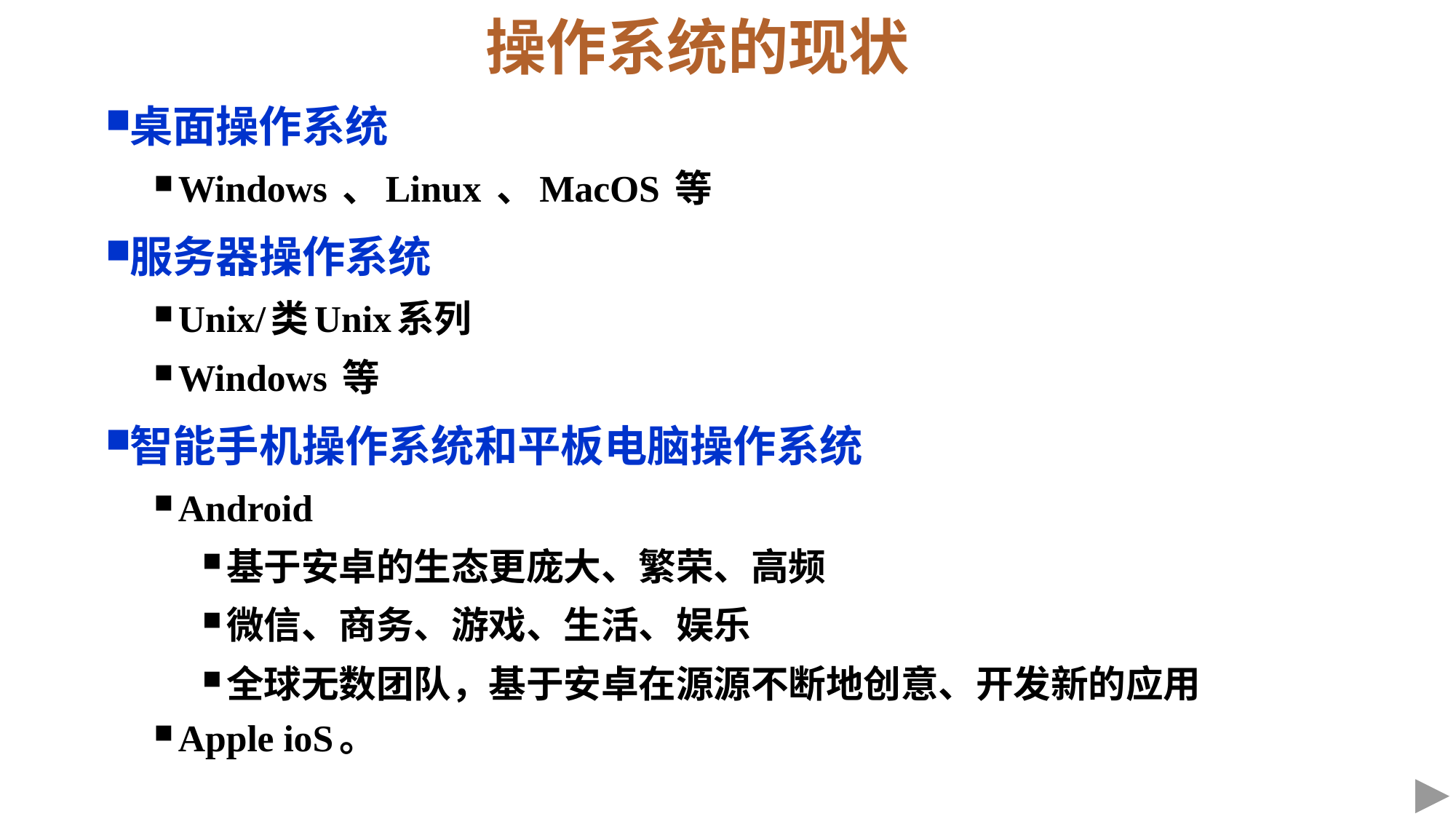

# 操作系统的现状
桌面操作系统
Windows 、Linux 、MacOS 等
服务器操作系统
Unix/类Unix系列
Windows 等
智能手机操作系统和平板电脑操作系统
Android
基于安卓的生态更庞大、繁荣、高频
微信、商务、游戏、生活、娱乐
全球无数团队，基于安卓在源源不断地创意、开发新的应用
Apple ioS。